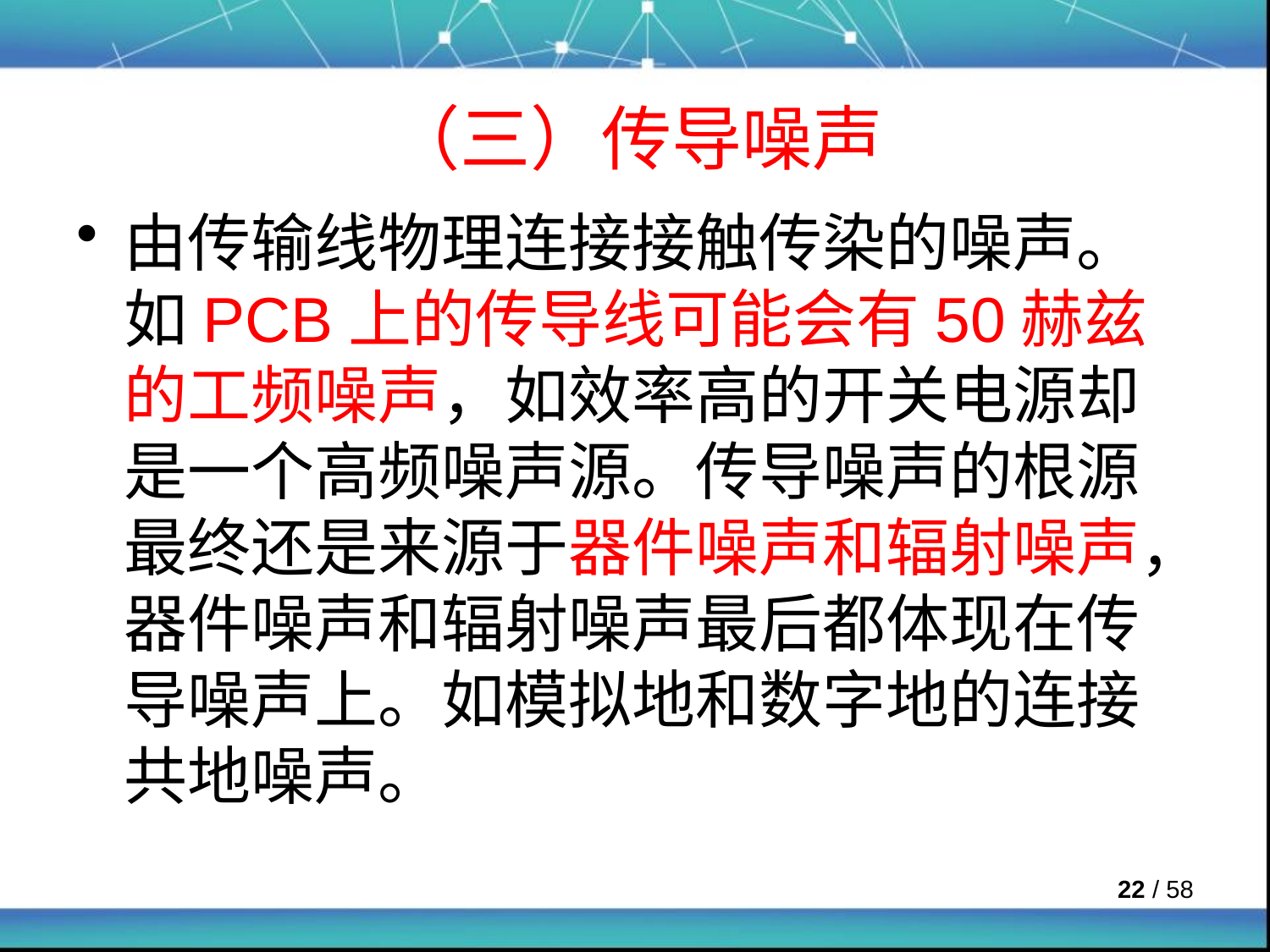

# （三）传导噪声
由传输线物理连接接触传染的噪声。如PCB上的传导线可能会有50赫兹的工频噪声，如效率高的开关电源却是一个高频噪声源。传导噪声的根源最终还是来源于器件噪声和辐射噪声，器件噪声和辐射噪声最后都体现在传导噪声上。如模拟地和数字地的连接共地噪声。
22 / 58